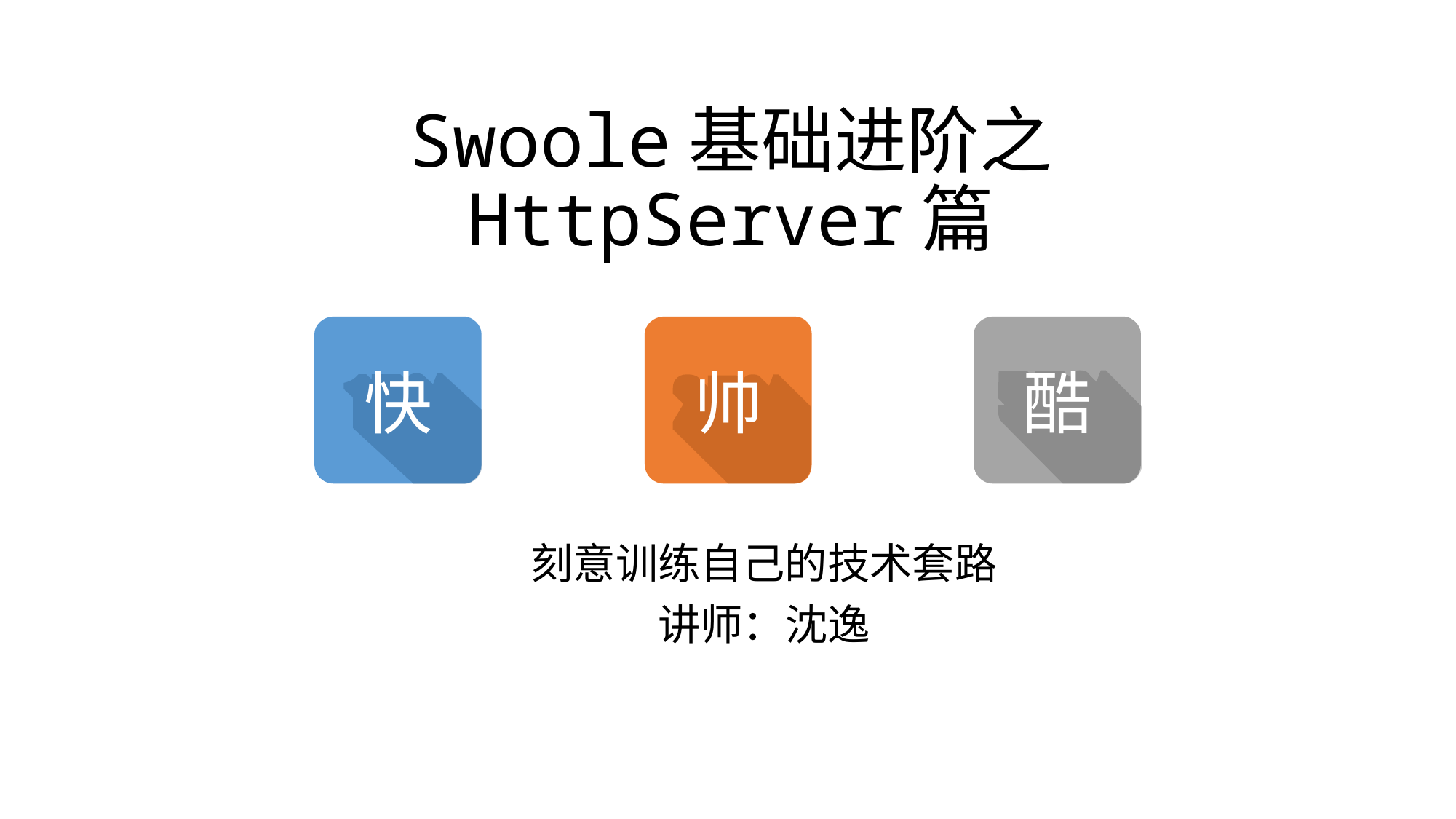

Swoole基础进阶之
HttpServer篇

快
帅
酷

刻意训练自己的技术套路
讲师：沈逸